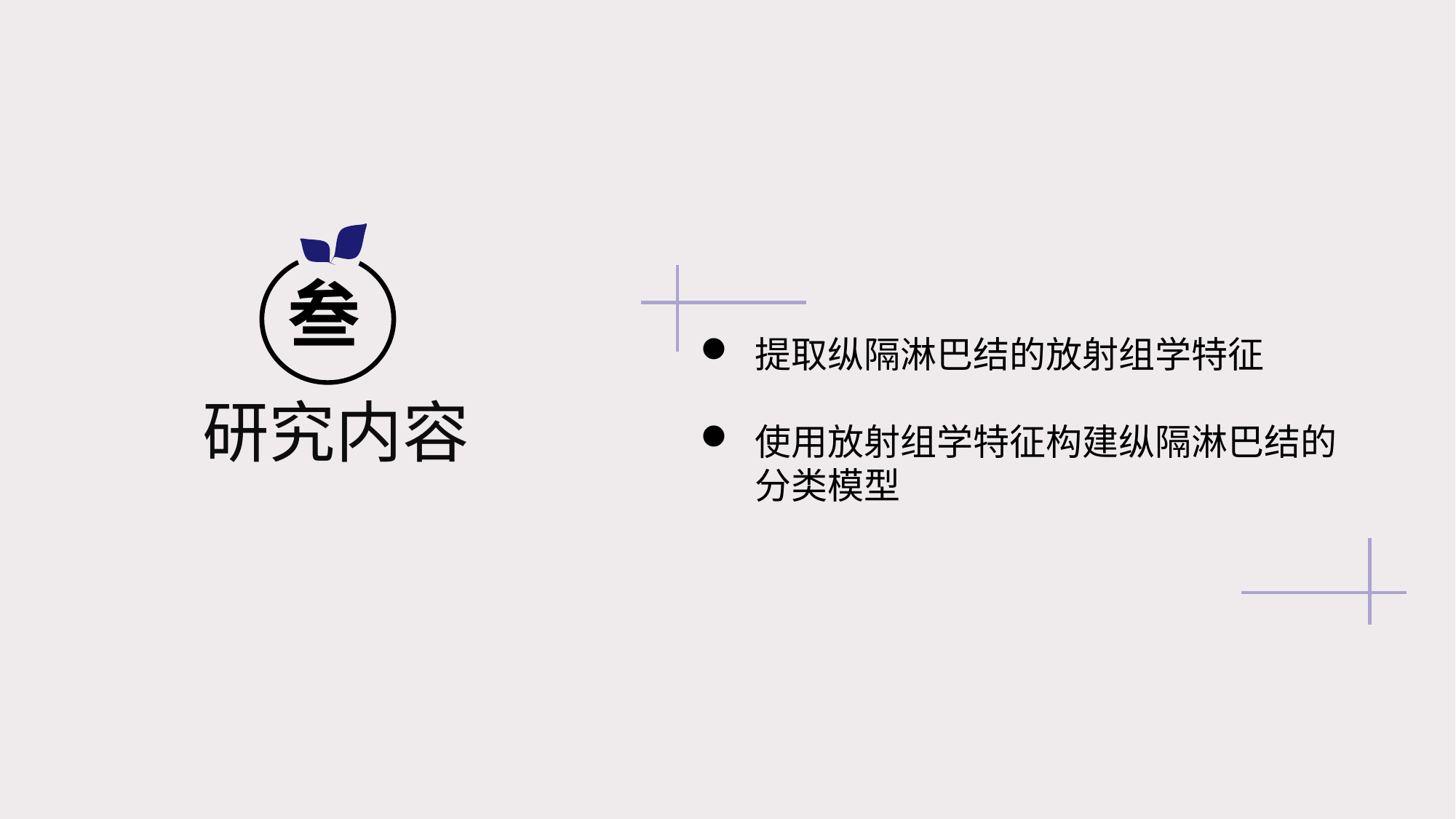

叁
提取纵隔淋巴结的放射组学特征

使用放射组学特征构建纵隔淋巴结的分类模型

研究内容